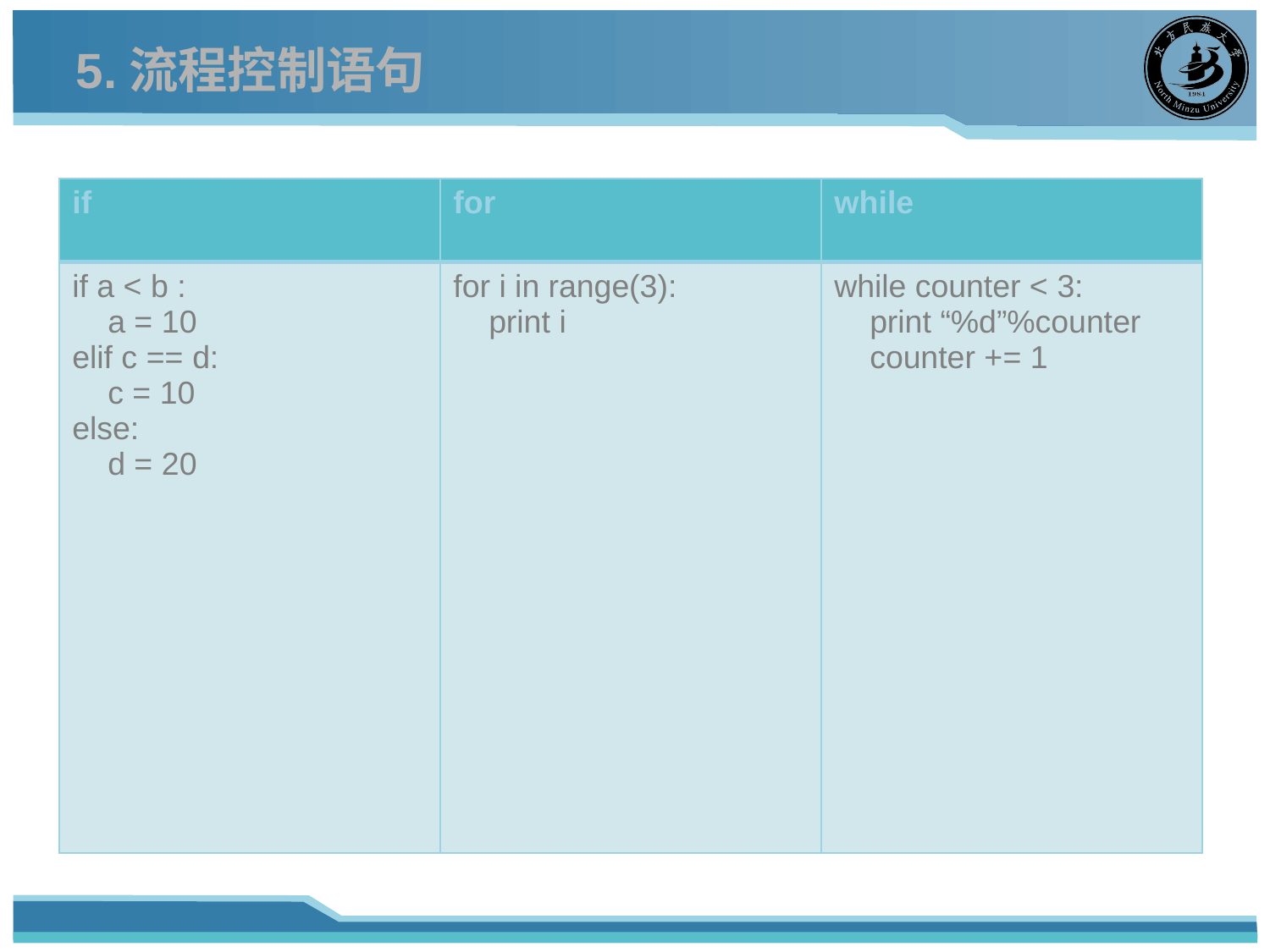

# 5.流程控制语句
| if | for | while |
| --- | --- | --- |
| if a < b : a = 10 elif c == d: c = 10 else: d = 20 | for i in range(3): print i | while counter < 3: print “%d”%counter counter += 1 |